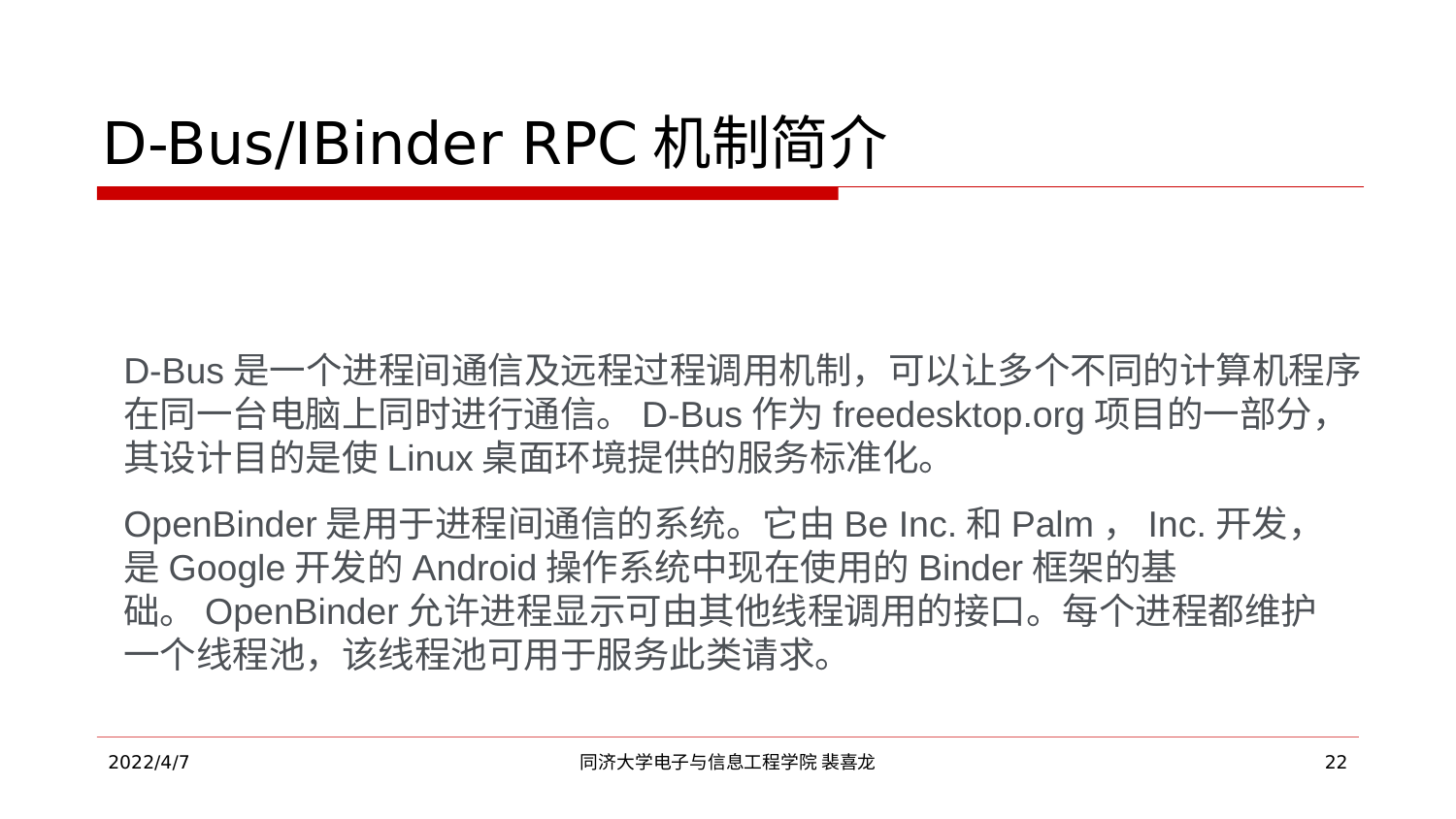

# D-Bus/IBinder RPC机制简介
D-Bus是一个进程间通信及远程过程调用机制，可以让多个不同的计算机程序在同一台电脑上同时进行通信。D-Bus作为freedesktop.org项目的一部分，其设计目的是使Linux桌面环境提供的服务标准化。
OpenBinder是用于进程间通信的系统。它由Be Inc.和Palm，Inc.开发，是Google开发的Android操作系统中现在使用的Binder框架的基础。OpenBinder允许进程显示可由其他线程调用的接口。每个进程都维护一个线程池，该线程池可用于服务此类请求。
2022/4/7
同济大学电子与信息工程学院 裴喜龙
22